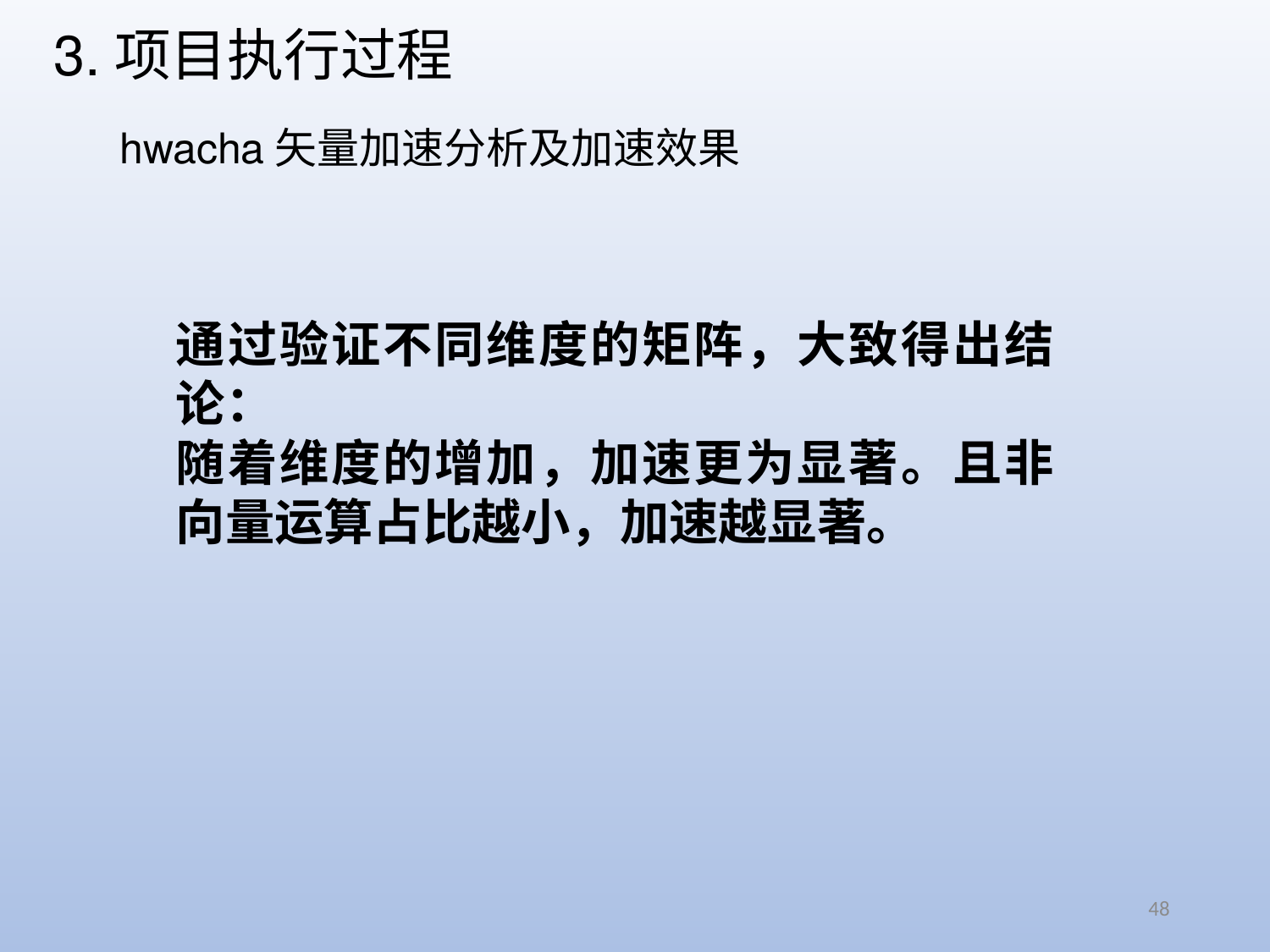

3.项目执行过程
hwacha矢量加速分析及加速效果

通过验证不同维度的矩阵，大致得出结论：
随着维度的增加，加速更为显著。且非向量运算占比越小，加速越显著。
48